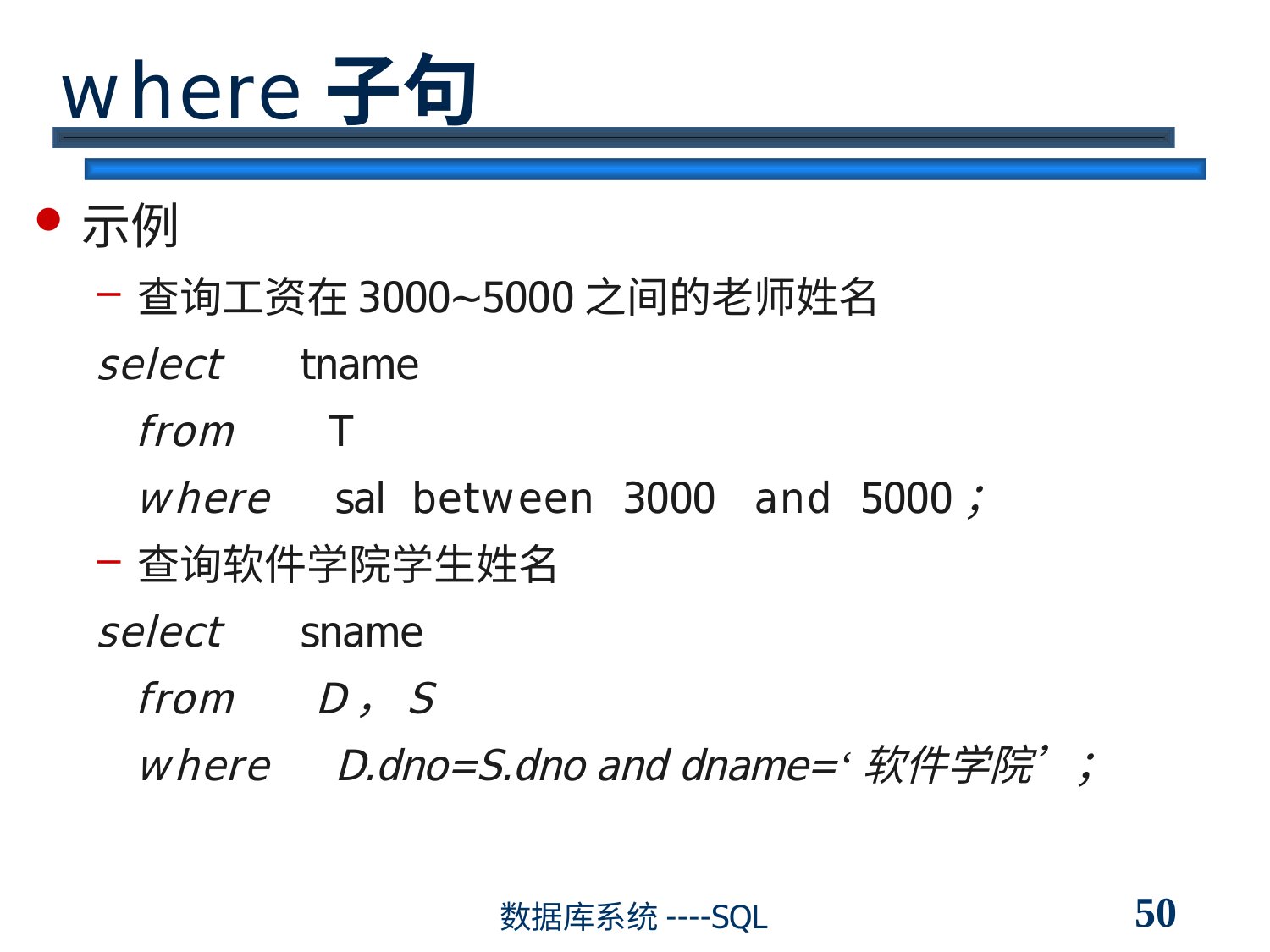

# where子句
示例
查询工资在3000~5000之间的老师姓名
select      tname
   from       T
   where     sal  between  3000   and  5000；
查询软件学院学生姓名
select      sname
   from      D，S
   where     D.dno=S.dno and dname=‘软件学院’；
50
数据库系统----SQL